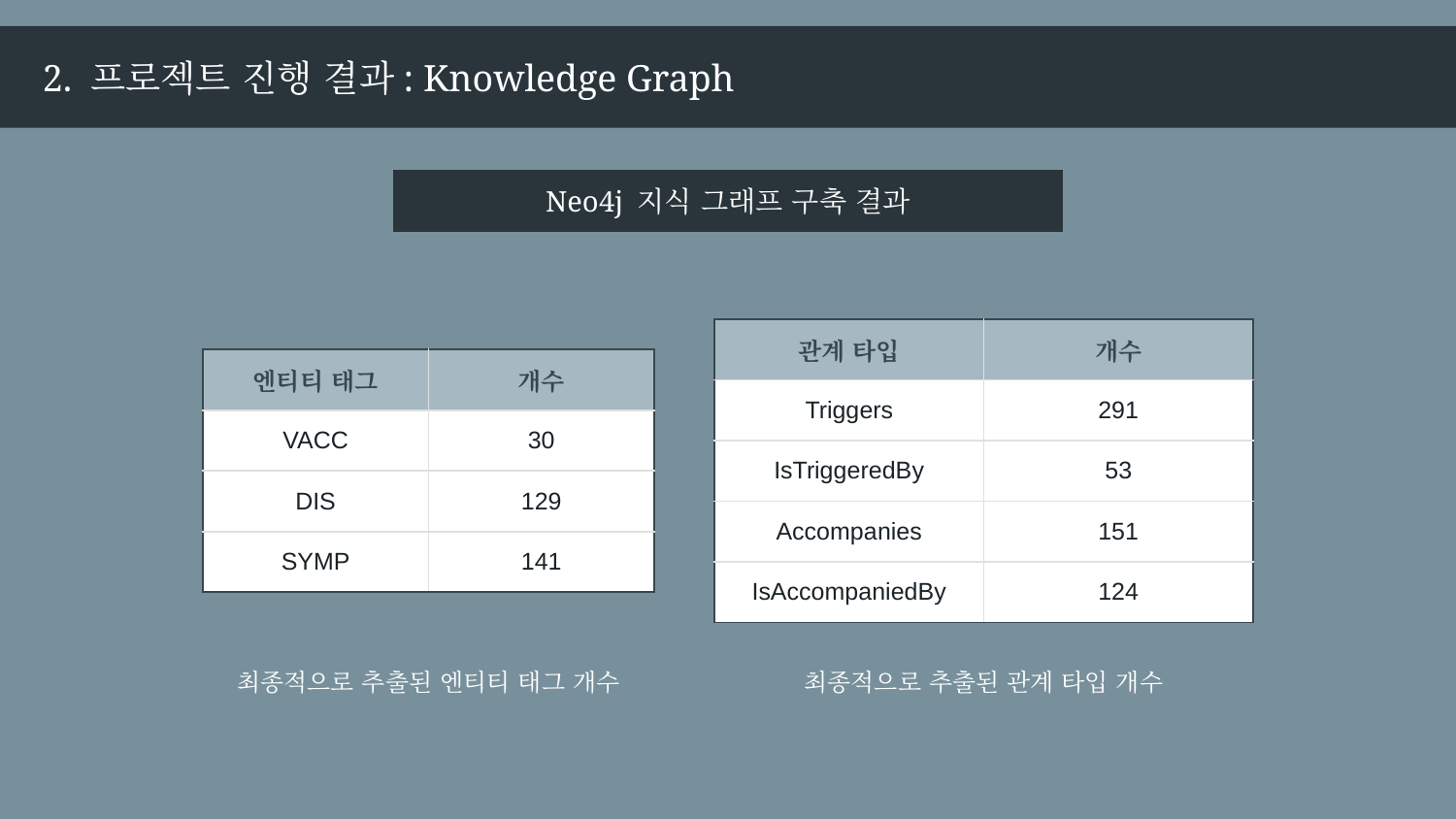

2. 프로젝트 진행 결과: Knowledge Graph
Neo4j 지식 그래프 구축 결과
|  |
| --- |
| 관계 타입 | 개수 |
| --- | --- |
| Triggers | 291 |
| IsTriggeredBy | 53 |
| Accompanies | 151 |
| IsAccompaniedBy | 124 |
| 엔티티 태그 | 개수 |
| --- | --- |
| VACC | 30 |
| DIS | 129 |
| SYMP | 141 |
최종적으로 추출된 관계 타입 개수
최종적으로 추출된 엔티티 태그 개수